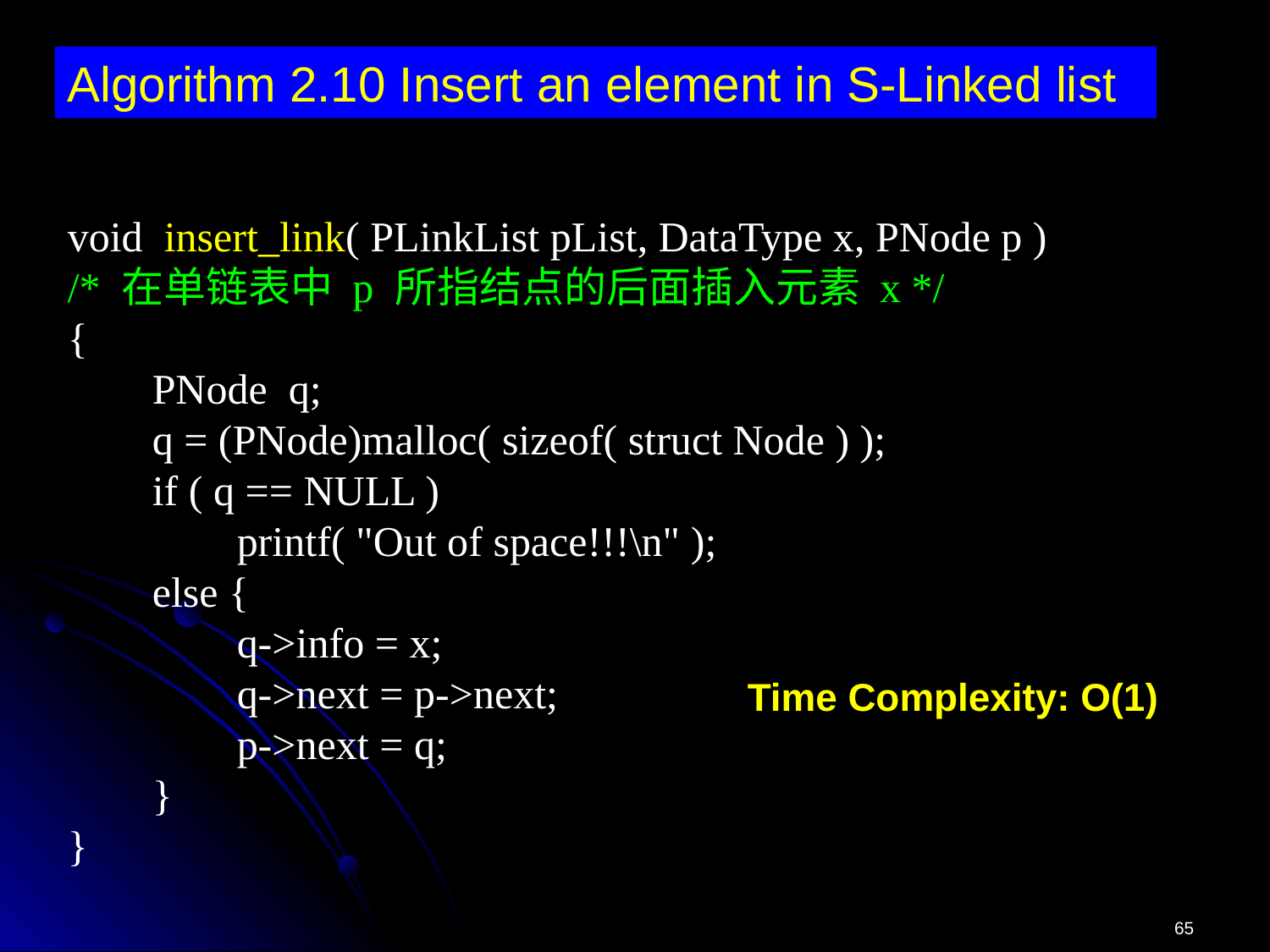

Algorithm 2.10 Insert an element in S-Linked list
void  insert_link( PLinkList pList, DataType x, PNode p )
/* 在单链表中 p 所指结点的后面插入元素 x */
{
        PNode  q;
        q = (PNode)malloc( sizeof( struct Node ) );
        if ( q == NULL )
                printf( "Out of space!!!\n" );
        else {
                q->info = x;
                q->next = p->next;
                p->next = q;
        }
}
Time Complexity: O(1)

65